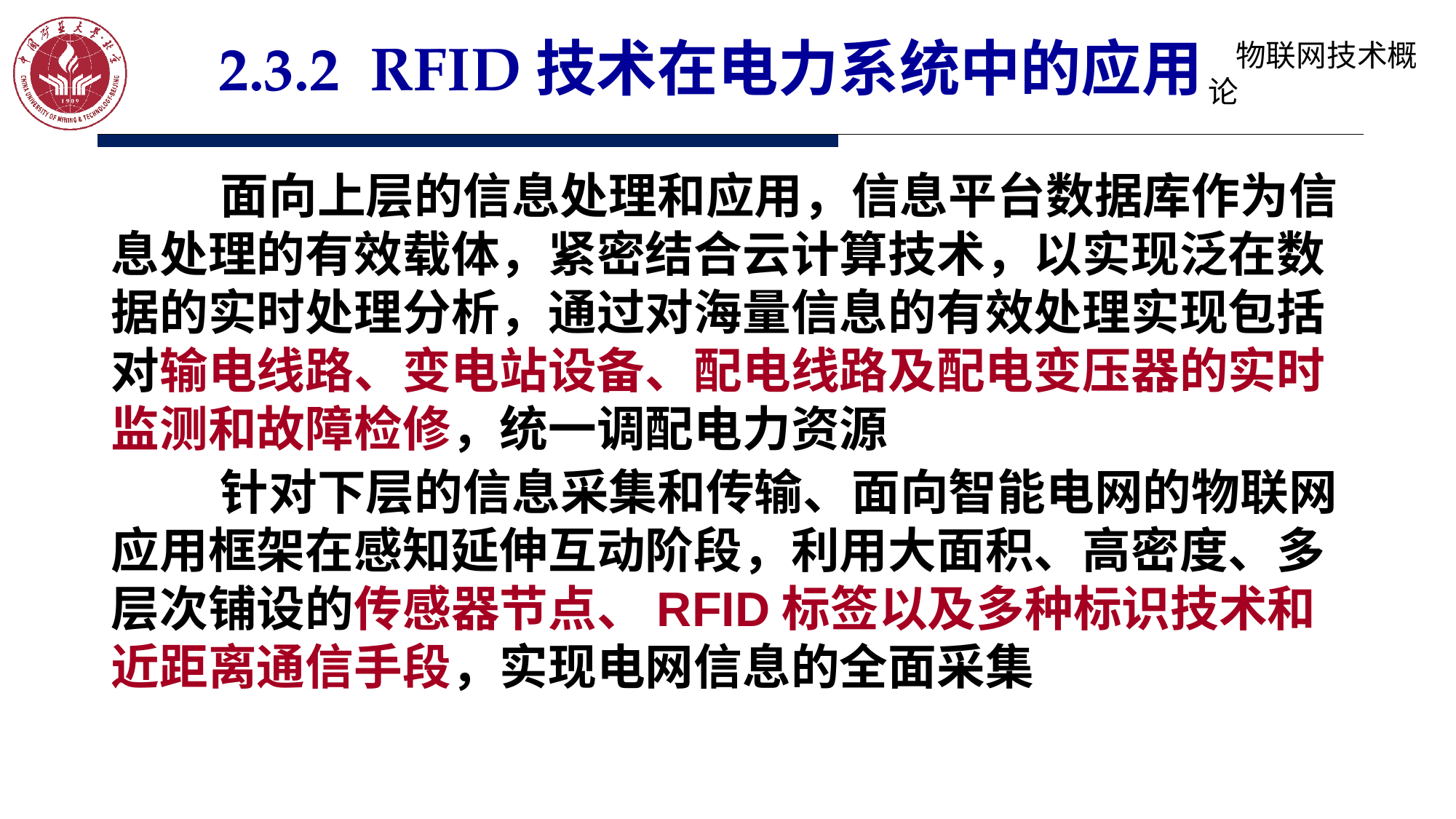

# 2.3.2  RFID技术在电力系统中的应用
	面向上层的信息处理和应用，信息平台数据库作为信息处理的有效载体，紧密结合云计算技术，以实现泛在数据的实时处理分析，通过对海量信息的有效处理实现包括对输电线路、变电站设备、配电线路及配电变压器的实时监测和故障检修，统一调配电力资源
	针对下层的信息采集和传输、面向智能电网的物联网应用框架在感知延伸互动阶段，利用大面积、高密度、多层次铺设的传感器节点、RFID标签以及多种标识技术和近距离通信手段，实现电网信息的全面采集